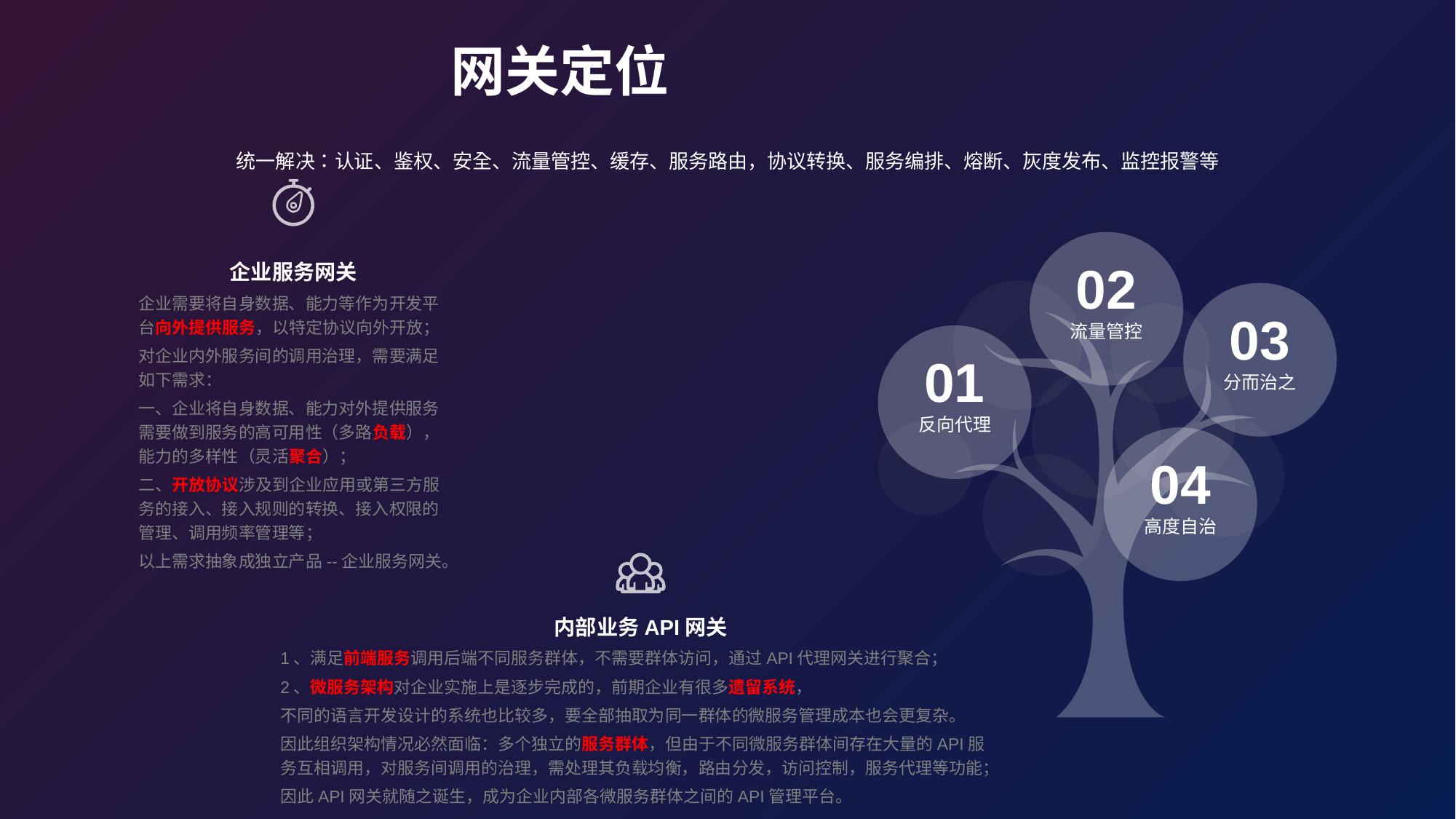

网关定位

统一解决：认证、鉴权、安全、流量管控、缓存、服务路由，协议转换、服务编排、熔断、灰度发布、监控报警等

02
流量管控
企业服务网关
企业需要将自身数据、能力等作为开发平台向外提供服务，以特定协议向外开放；
对企业内外服务间的调用治理，需要满足如下需求：
一、企业将自身数据、能力对外提供服务需要做到服务的高可用性（多路负载），能力的多样性（灵活聚合）；
二、开放协议涉及到企业应用或第三方服务的接入、接入规则的转换、接入权限的管理、调用频率管理等；
以上需求抽象成独立产品--企业服务网关。

03
分而治之

01
反向代理

04
高度自治

内部业务API网关
1、满足前端服务调用后端不同服务群体，不需要群体访问，通过API代理网关进行聚合；
2、微服务架构对企业实施上是逐步完成的，前期企业有很多遗留系统，
不同的语言开发设计的系统也比较多，要全部抽取为同一群体的微服务管理成本也会更复杂。
因此组织架构情况必然面临：多个独立的服务群体，但由于不同微服务群体间存在大量的API服务互相调用，对服务间调用的治理，需处理其负载均衡，路由分发，访问控制，服务代理等功能；
因此API网关就随之诞生，成为企业内部各微服务群体之间的API管理平台。